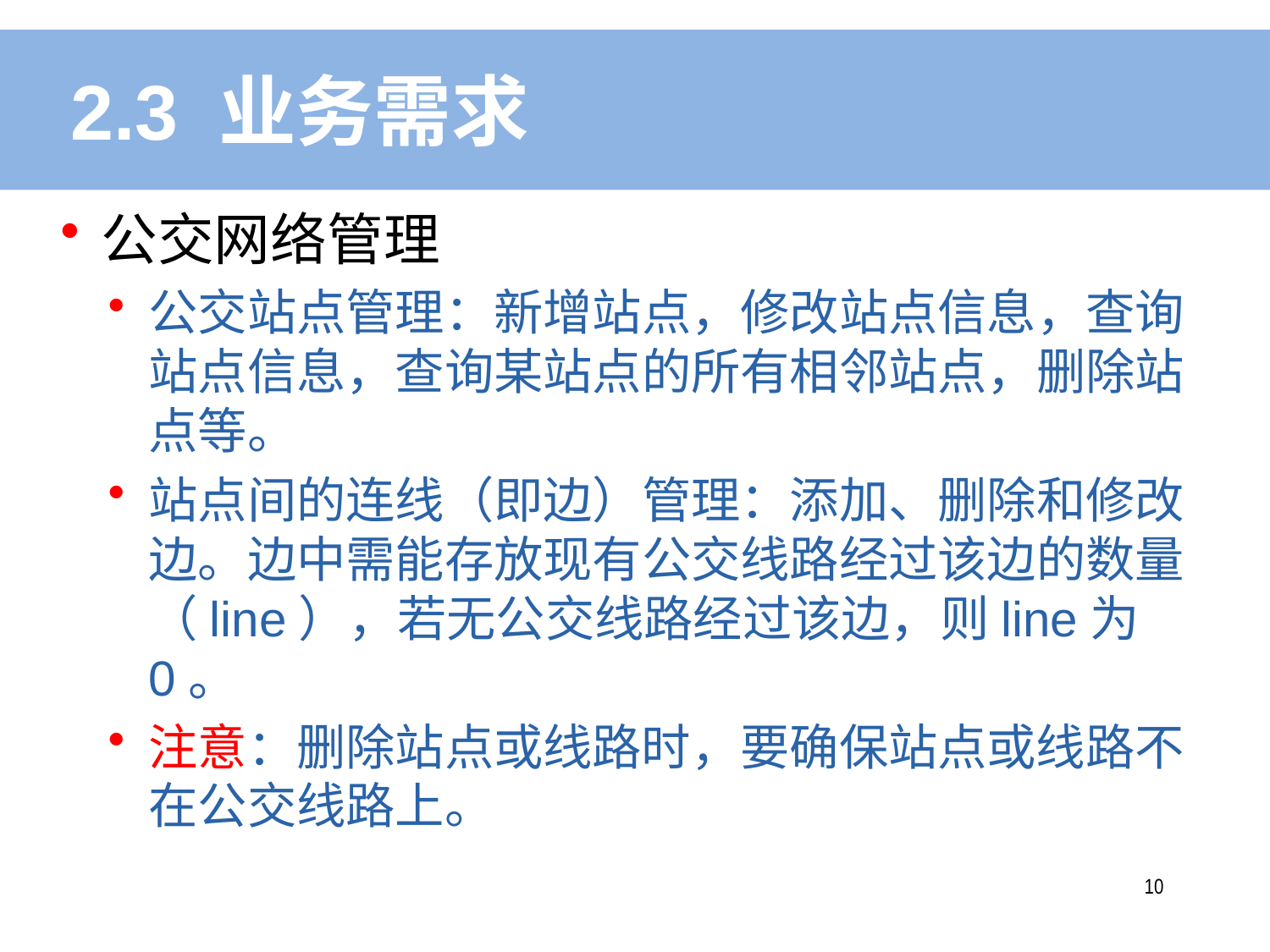

# 2.3 业务需求
公交网络管理
公交站点管理：新增站点，修改站点信息，查询站点信息，查询某站点的所有相邻站点，删除站点等。
站点间的连线（即边）管理：添加、删除和修改边。边中需能存放现有公交线路经过该边的数量（line），若无公交线路经过该边，则line为0。
注意：删除站点或线路时，要确保站点或线路不在公交线路上。
10